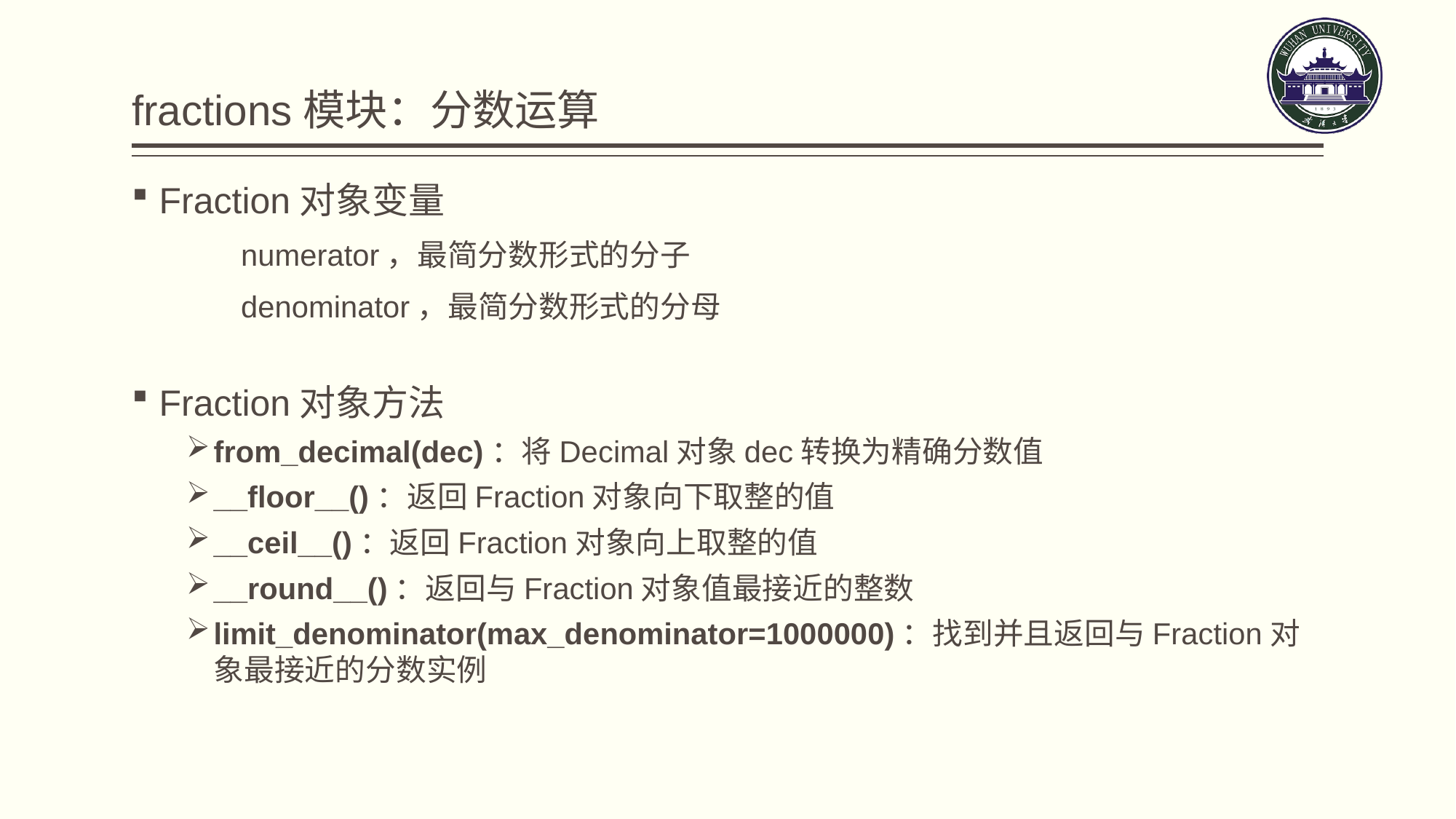

# fractions模块：分数运算
Fraction对象变量
	numerator，最简分数形式的分子
	denominator，最简分数形式的分母

Fraction对象方法
from_decimal(dec)：将Decimal对象dec转换为精确分数值
__floor__()：返回Fraction对象向下取整的值
__ceil__()：返回Fraction对象向上取整的值
__round__()：返回与Fraction对象值最接近的整数
limit_denominator(max_denominator=1000000)：找到并且返回与Fraction对象最接近的分数实例